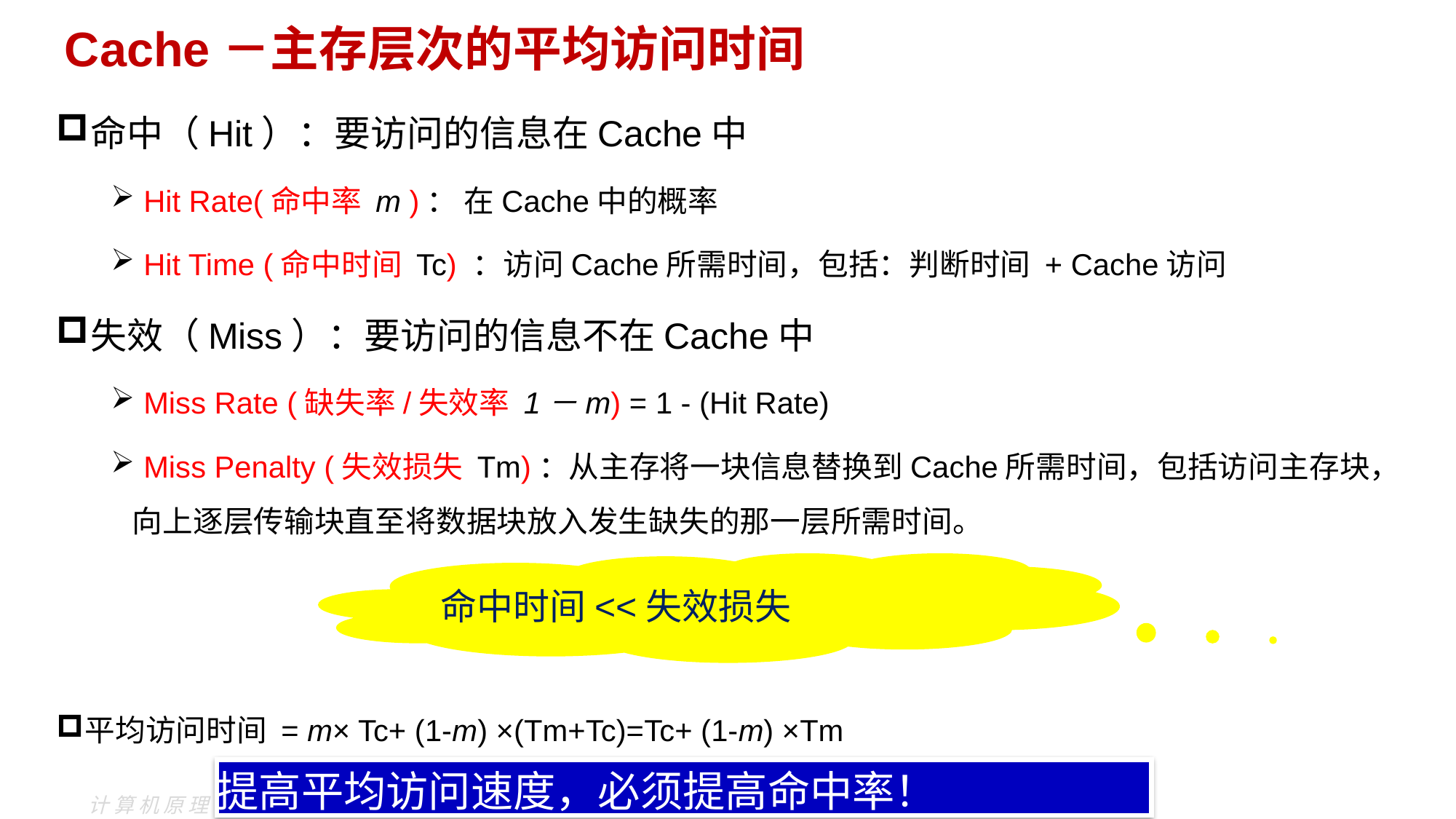

# Cache－主存层次的平均访问时间
命中（Hit）：要访问的信息在Cache中
 Hit Rate(命中率 m )： 在Cache中的概率
 Hit Time (命中时间 Tc) ：访问Cache所需时间，包括：判断时间 + Cache访问
失效（Miss）：要访问的信息不在Cache中
 Miss Rate (缺失率/失效率 1－m) = 1 - (Hit Rate)
 Miss Penalty (失效损失 Tm)：从主存将一块信息替换到Cache所需时间，包括访问主存块，向上逐层传输块直至将数据块放入发生缺失的那一层所需时间。

平均访问时间 = m× Tc+ (1-m) ×(Tm+Tc)=Tc+ (1-m) ×Tm
命中时间<<失效损失
提高平均访问速度，必须提高命中率！